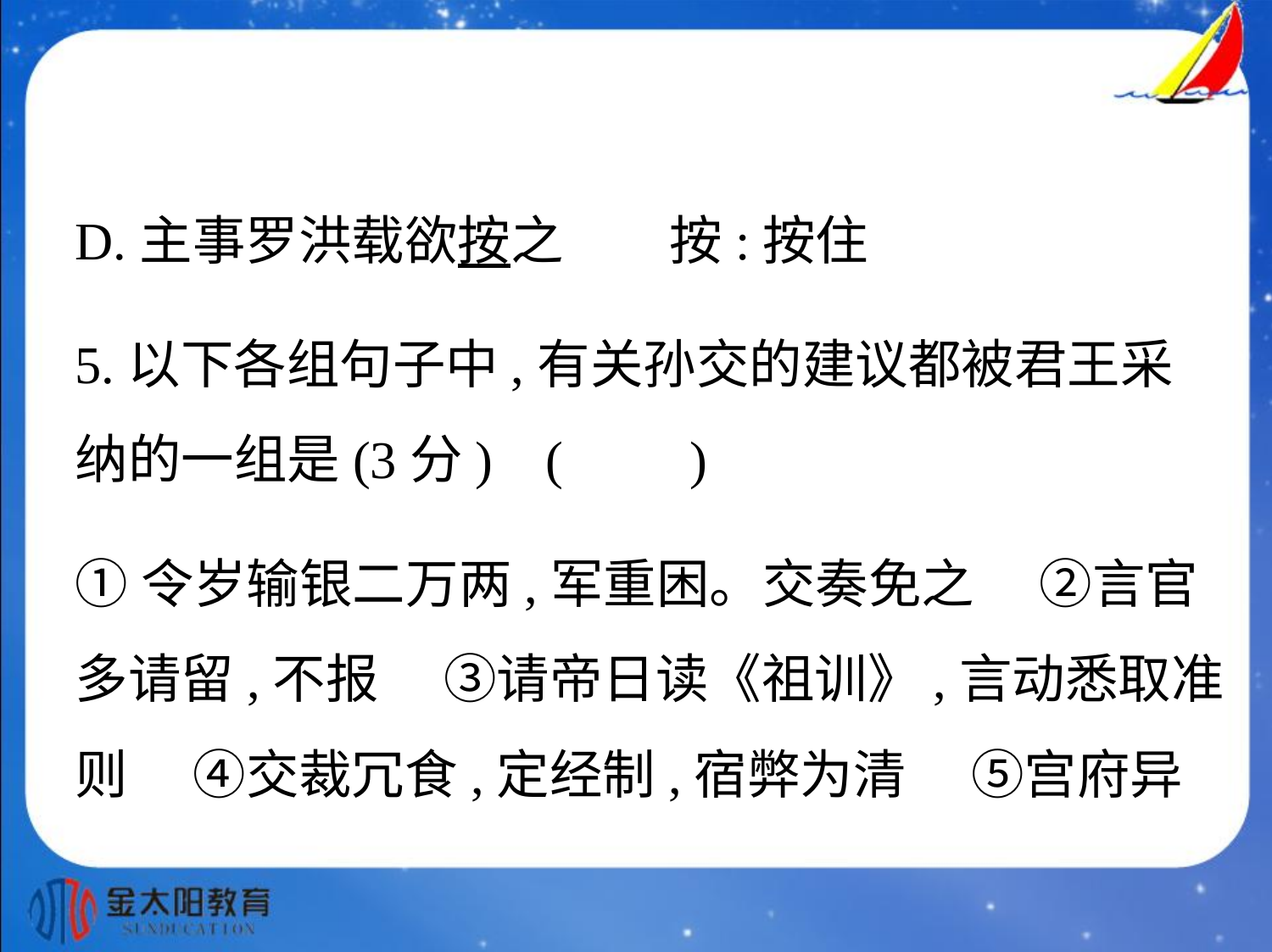

D.主事罗洪载欲按之　　按:按住
5.以下各组句子中,有关孙交的建议都被君王采
纳的一组是(3分) (　    )
①令岁输银二万两,军重困。交奏免之　 ②言官
多请留,不报　 ③请帝日读《祖训》,言动悉取准
则　 ④交裁冗食,定经制,宿弊为清　 ⑤宫府异